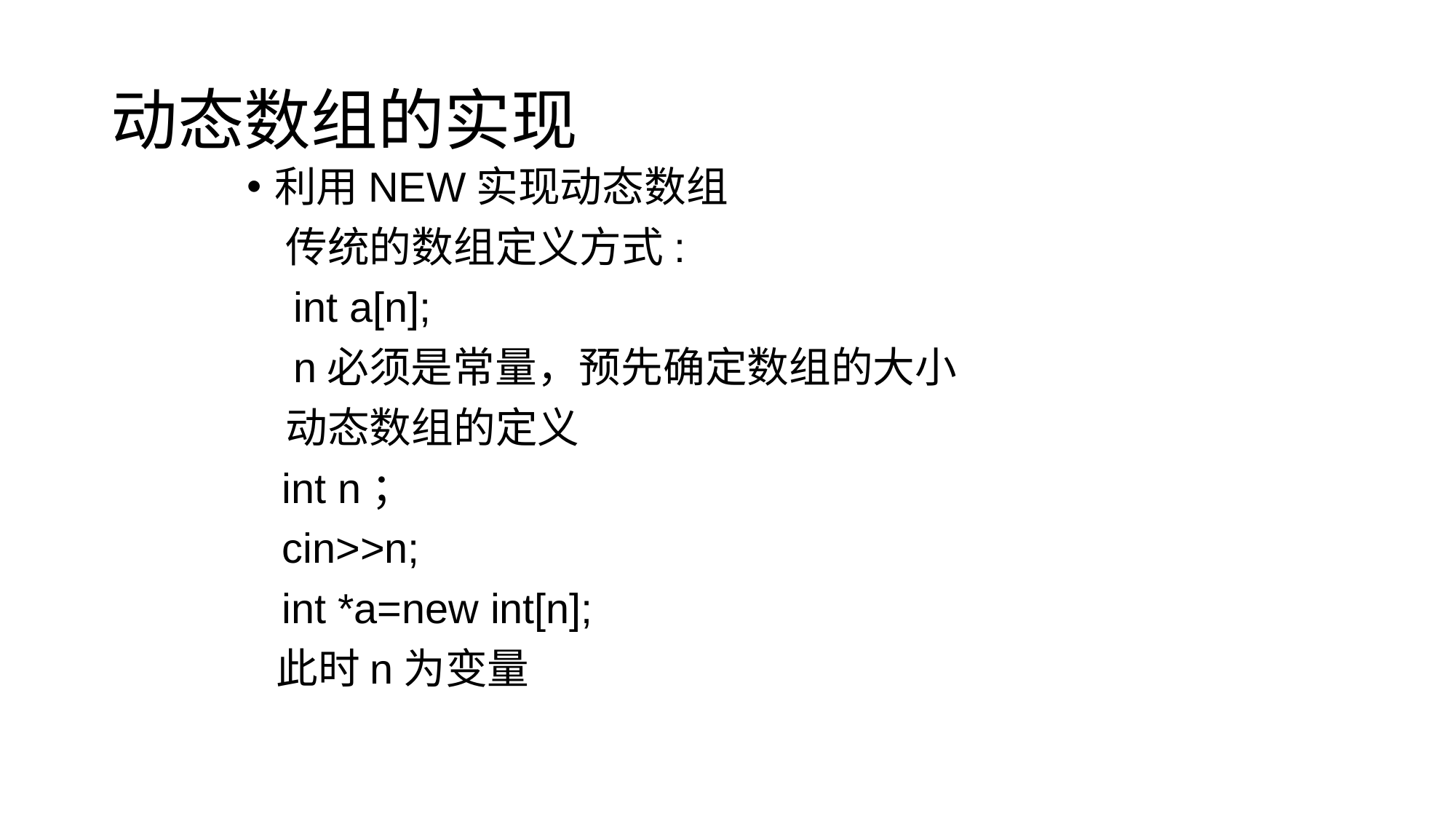

# 动态数组的实现
利用NEW实现动态数组
   传统的数组定义方式:
    int a[n];
    n必须是常量，预先确定数组的大小
   动态数组的定义
   int n；
   cin>>n;
   int *a=new int[n];
  此时n为变量